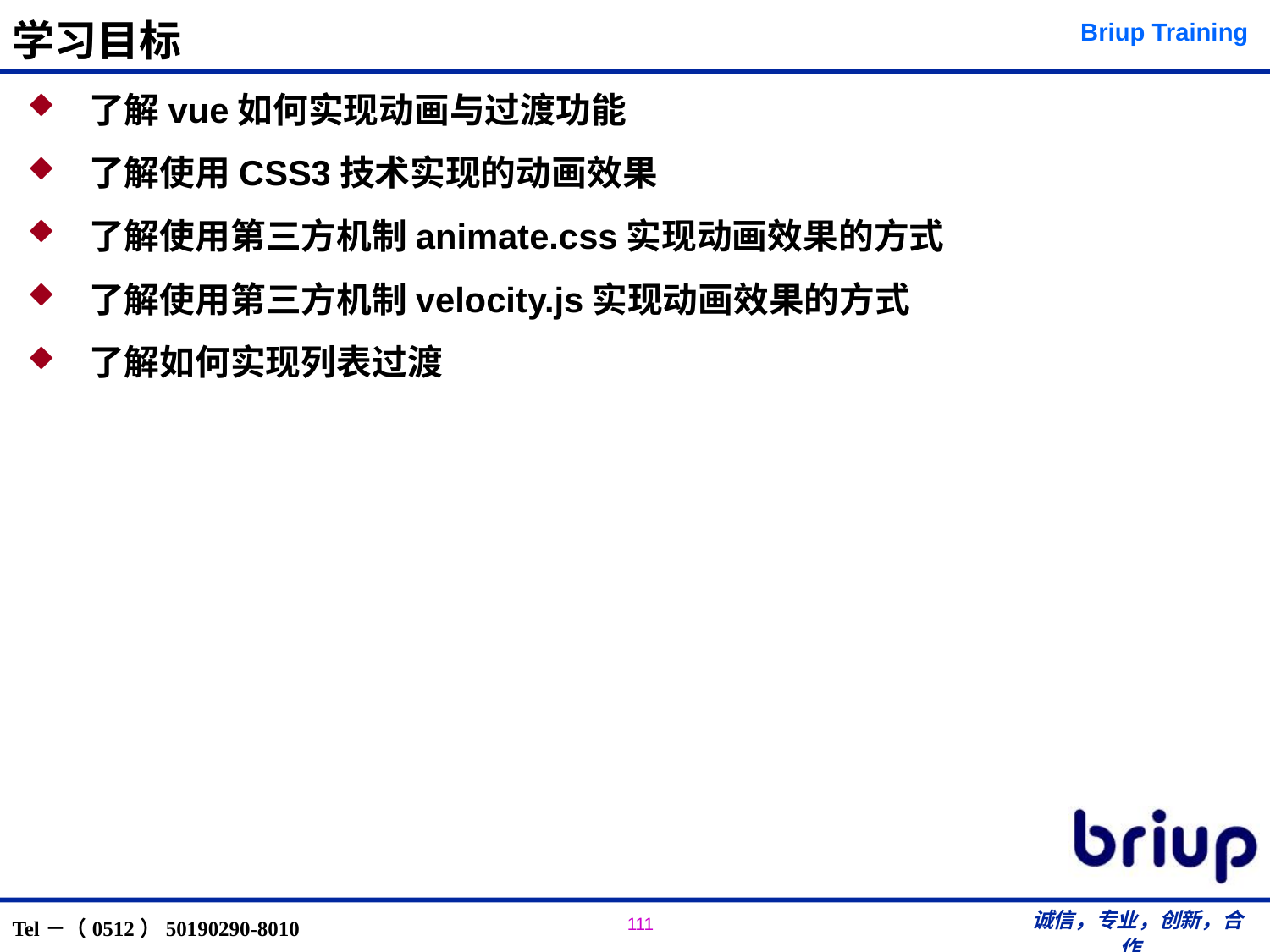

# 学习目标
 了解vue如何实现动画与过渡功能
 了解使用CSS3技术实现的动画效果
 了解使用第三方机制animate.css实现动画效果的方式
 了解使用第三方机制velocity.js实现动画效果的方式
 了解如何实现列表过渡